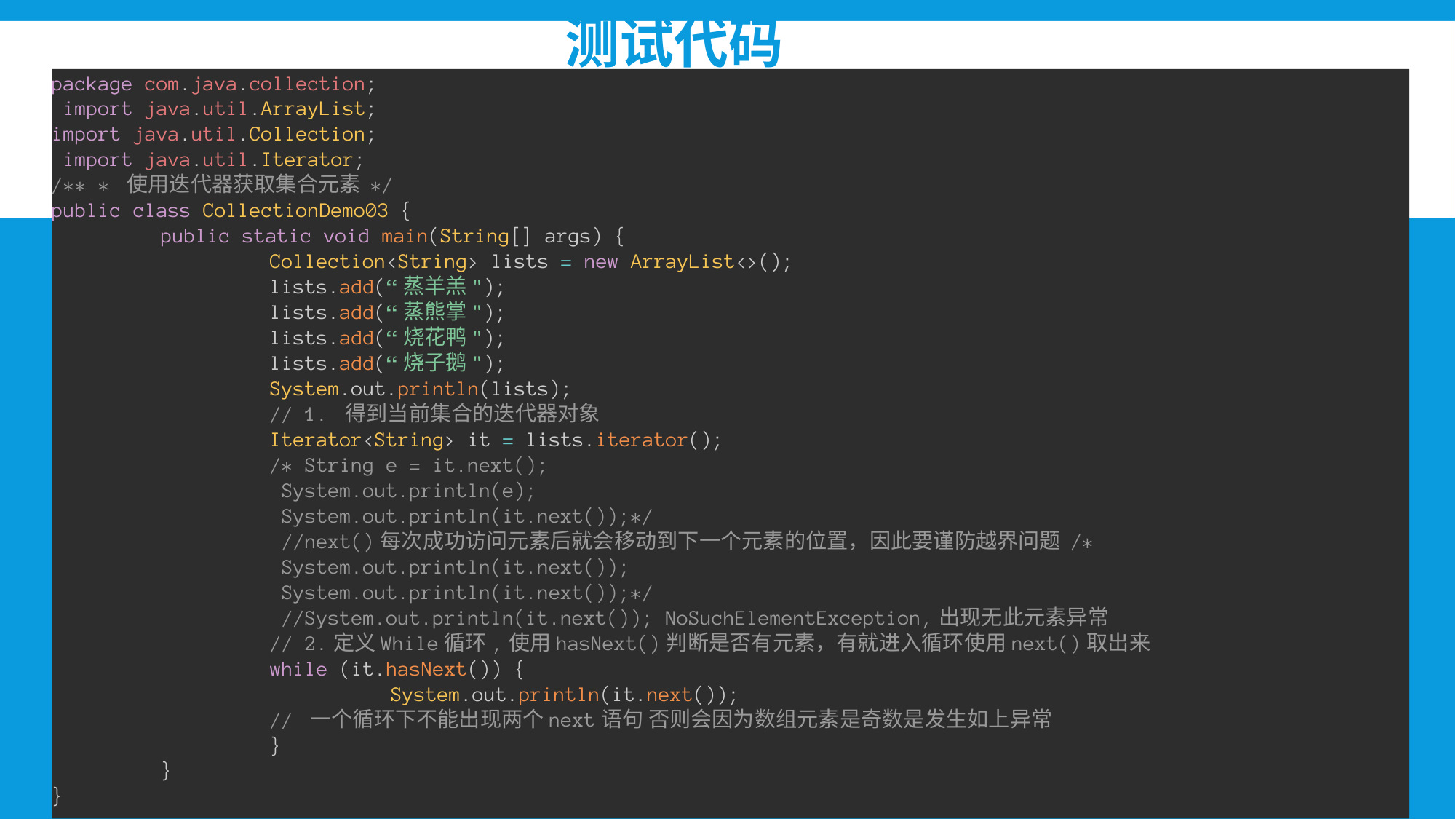

测试代码
package com.java.collection;
 import java.util.ArrayList;
import java.util.Collection;
 import java.util.Iterator;
/** * 使用迭代器获取集合元素 */
public class CollectionDemo03 {
	public static void main(String[] args) {
 		Collection<String> lists = new ArrayList<>();
		lists.add(“蒸羊羔");
		lists.add(“蒸熊掌");
		lists.add(“烧花鸭");
		lists.add(“烧子鹅");
		System.out.println(lists);
		// 1. 得到当前集合的迭代器对象
		Iterator<String> it = lists.iterator();
		/* String e = it.next();
		 System.out.println(e);
		 System.out.println(it.next());*/
		 //next()每次成功访问元素后就会移动到下一个元素的位置，因此要谨防越界问题 /*
 		 System.out.println(it.next());
		 System.out.println(it.next());*/
		 //System.out.println(it.next()); NoSuchElementException,出现无此元素异常
 		// 2.定义While循环,使用hasNext()判断是否有元素，有就进入循环使用next()取出来
 		while (it.hasNext()) {
			 System.out.println(it.next());
		// 一个循环下不能出现两个next语句 否则会因为数组元素是奇数是发生如上异常
		}
	}
}